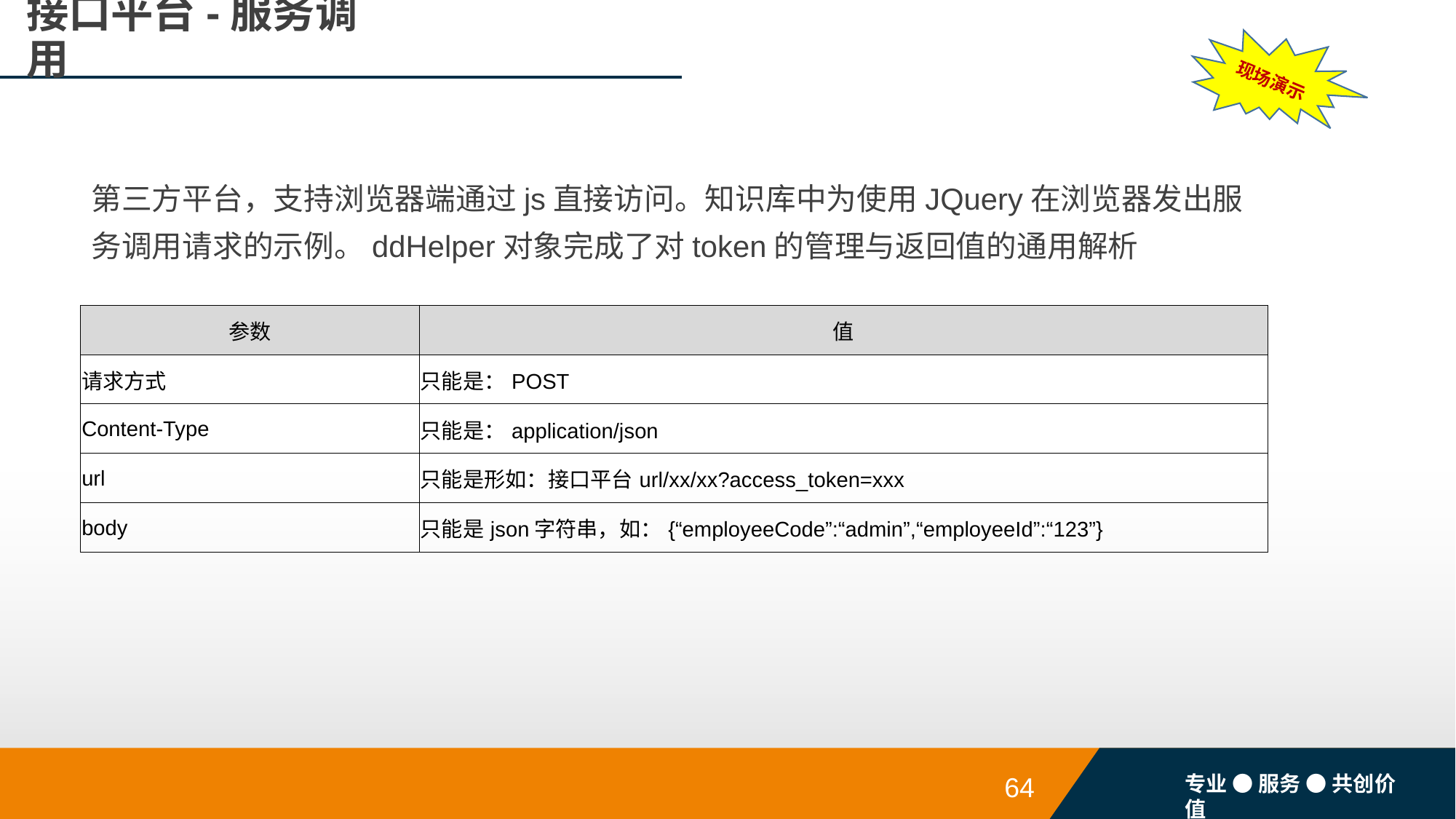

# 接口平台-服务调用
现场演示
第三方平台，支持浏览器端通过js直接访问。知识库中为使用JQuery在浏览器发出服务调用请求的示例。ddHelper对象完成了对token的管理与返回值的通用解析
| 参数 | 值 |
| --- | --- |
| 请求方式 | 只能是：POST |
| Content-Type | 只能是：application/json |
| url | 只能是形如：接口平台url/xx/xx?access\_token=xxx |
| body | 只能是json字符串，如：{“employeeCode”:“admin”,“employeeId”:“123”} |